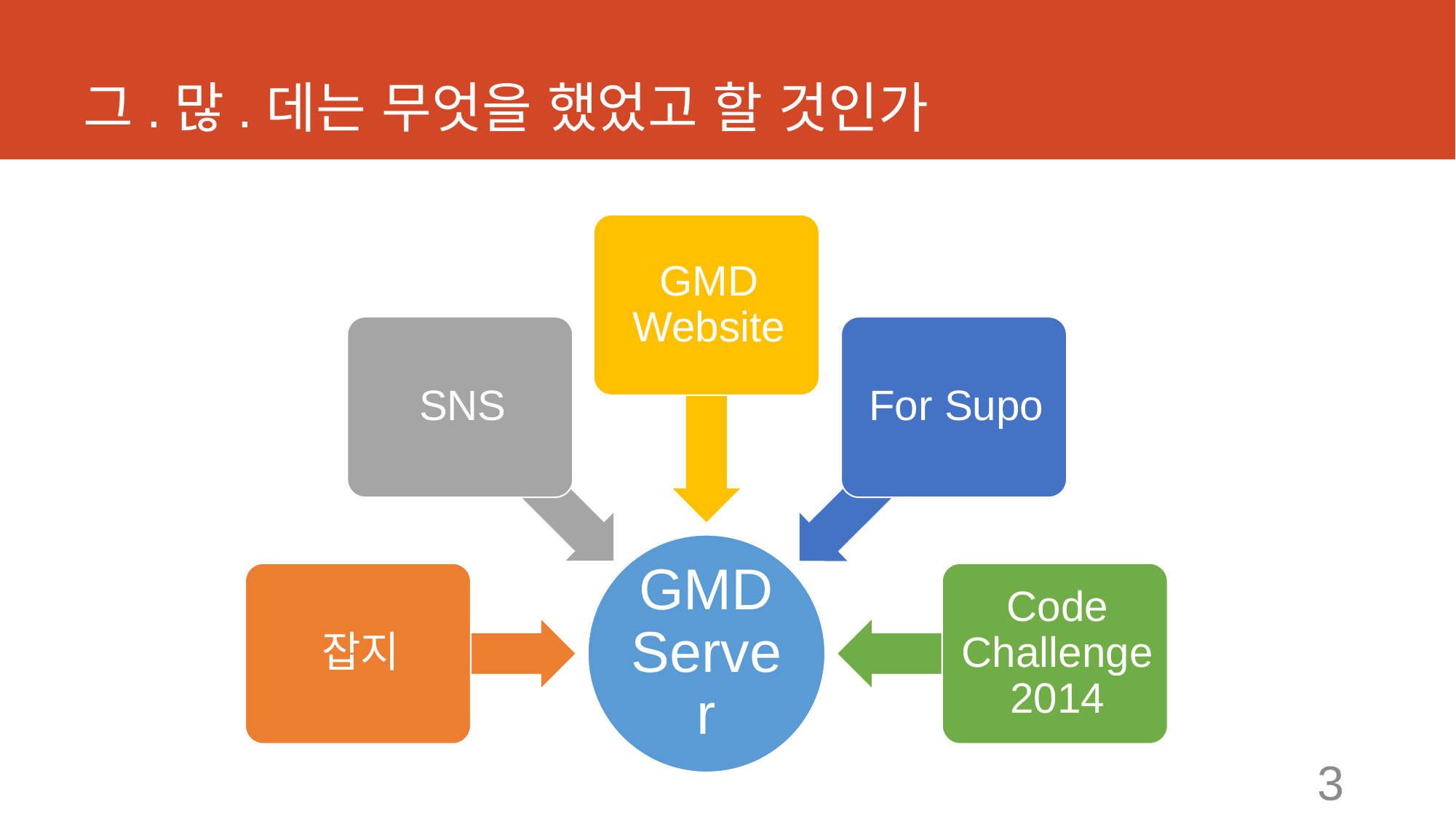

# 그.많.데는 무엇을 했었고 할 것인가
GMD Server
잡지
SNS
GMD Website
For Supo
Code Challenge 2014
3